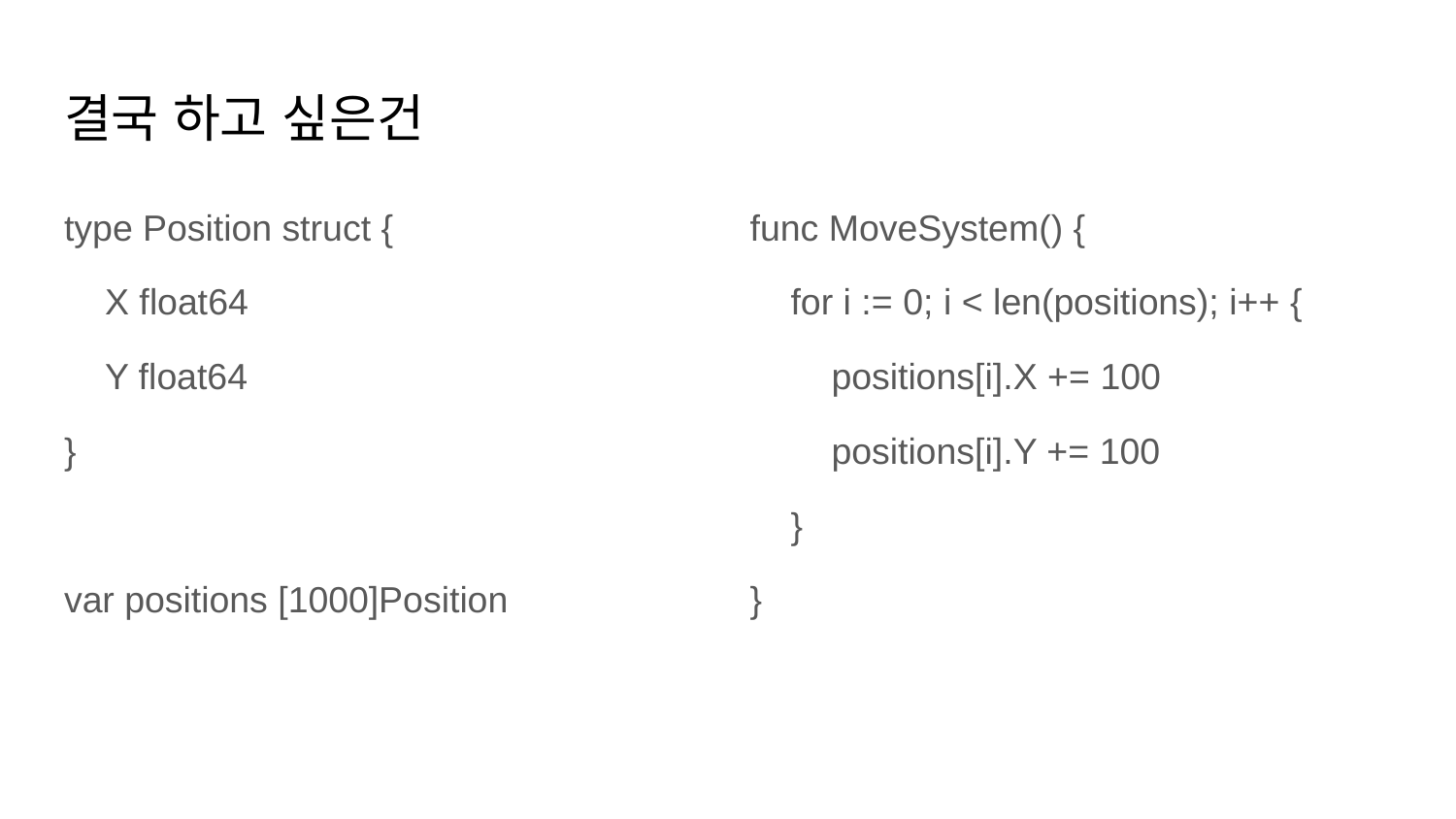

# 결국 하고 싶은건
type Position struct {
    X float64
    Y float64
}

var positions [1000]Position
func MoveSystem() {
    for i := 0; i < len(positions); i++ {
        positions[i].X += 100
        positions[i].Y += 100
    }
}